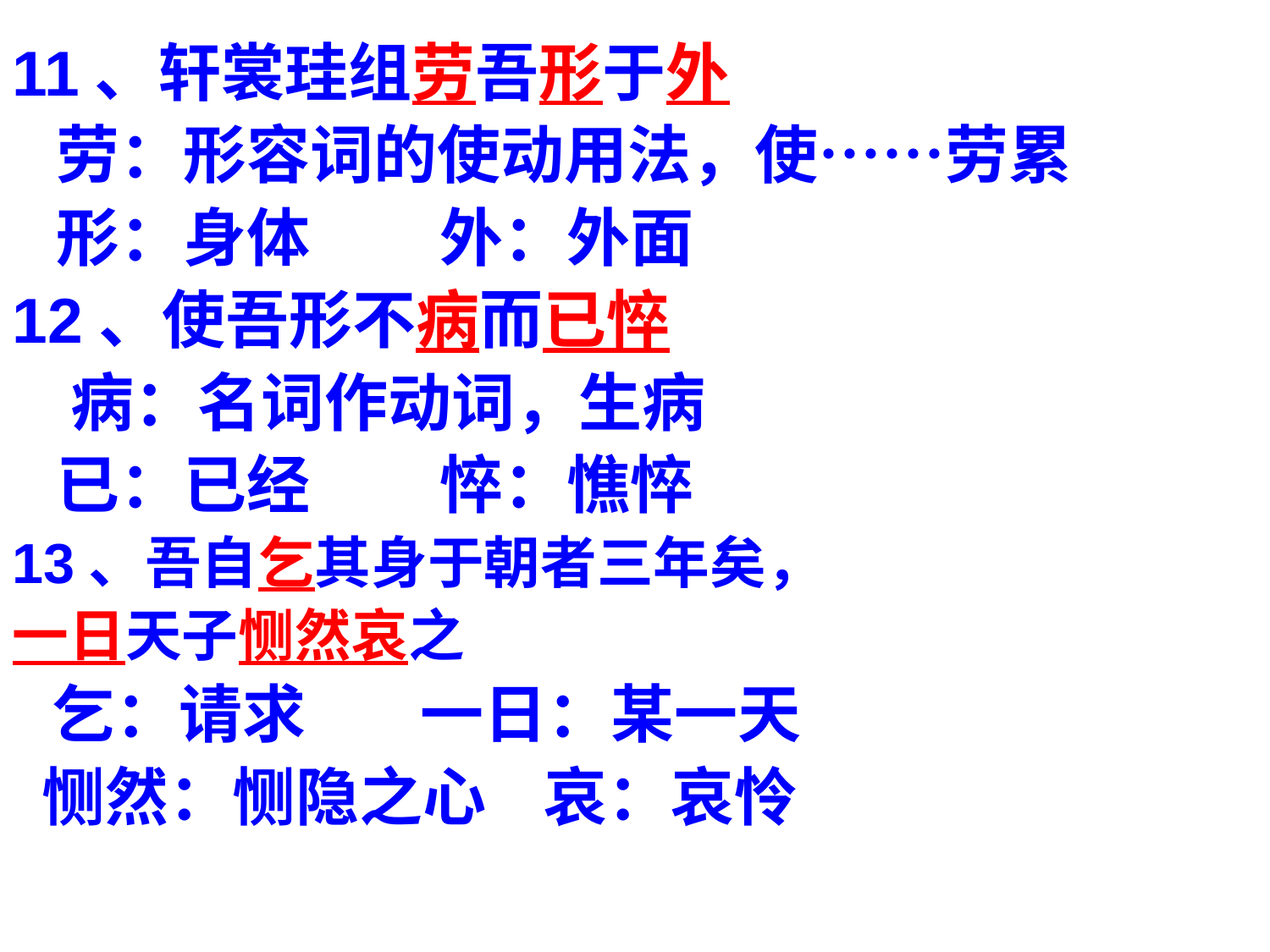

11、轩裳珪组劳吾形于外
  劳：形容词的使动用法，使……劳累
  形：身体         外：外面
12、使吾形不病而已悴
   病：名词作动词，生病
  已：已经         悴：憔悴
13、吾自乞其身于朝者三年矣，
一日天子恻然哀之
  乞：请求        一日：某一天
 恻然：恻隐之心    哀：哀怜